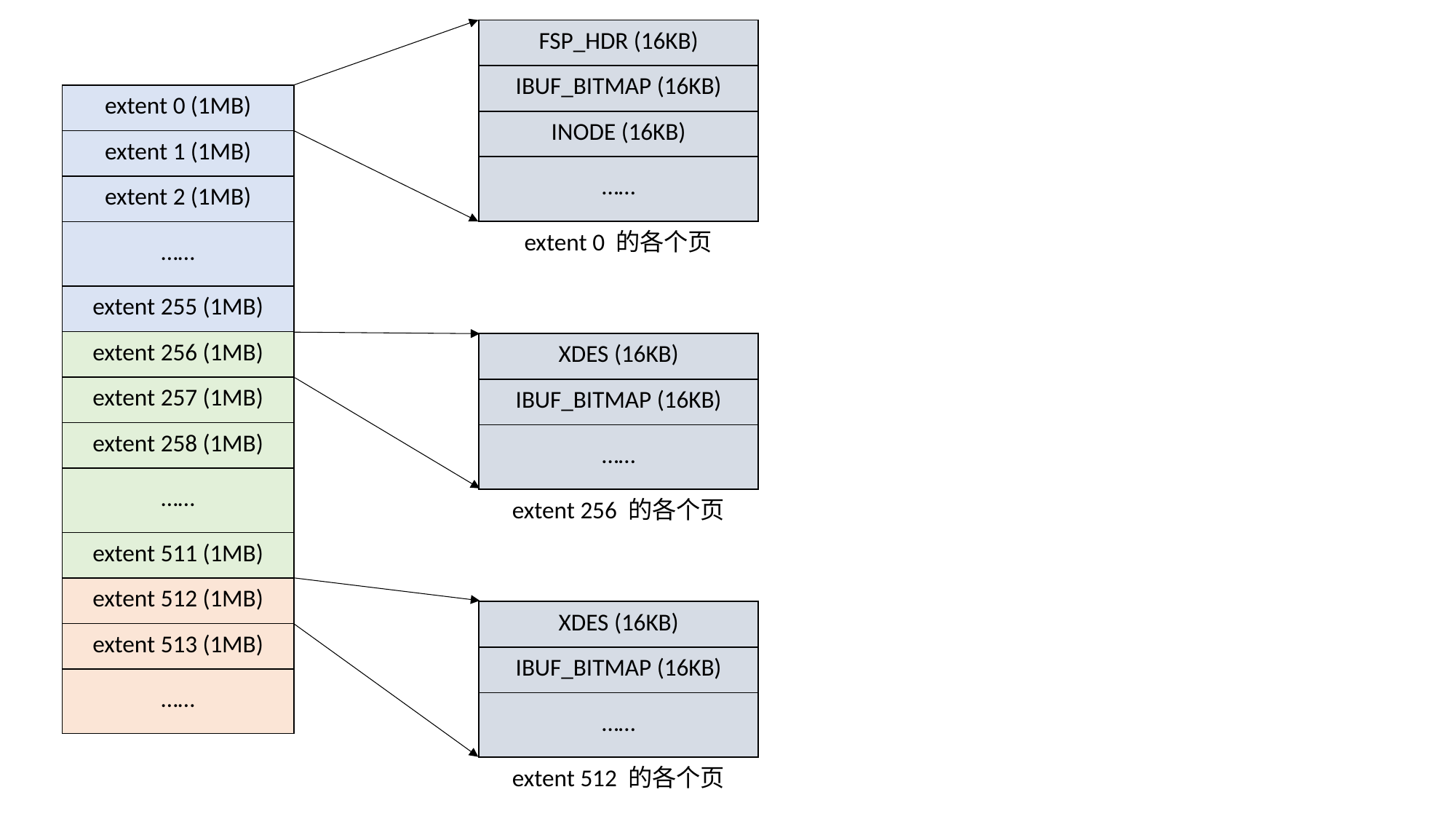

| FSP\_HDR (16KB) |
| --- |
| IBUF\_BITMAP (16KB) |
| INODE (16KB) |
| …… |
| extent 0 (1MB) |
| --- |
| extent 1 (1MB) |
| extent 2 (1MB) |
| …… |
| extent 255 (1MB) |
| extent 256 (1MB) |
| extent 257 (1MB) |
| extent 258 (1MB) |
| …… |
| extent 511 (1MB) |
| extent 512 (1MB) |
| extent 513 (1MB) |
| …… |
extent 0 的各个页
| XDES (16KB) |
| --- |
| IBUF\_BITMAP (16KB) |
| …… |
extent 256 的各个页
| XDES (16KB) |
| --- |
| IBUF\_BITMAP (16KB) |
| …… |
extent 512 的各个页